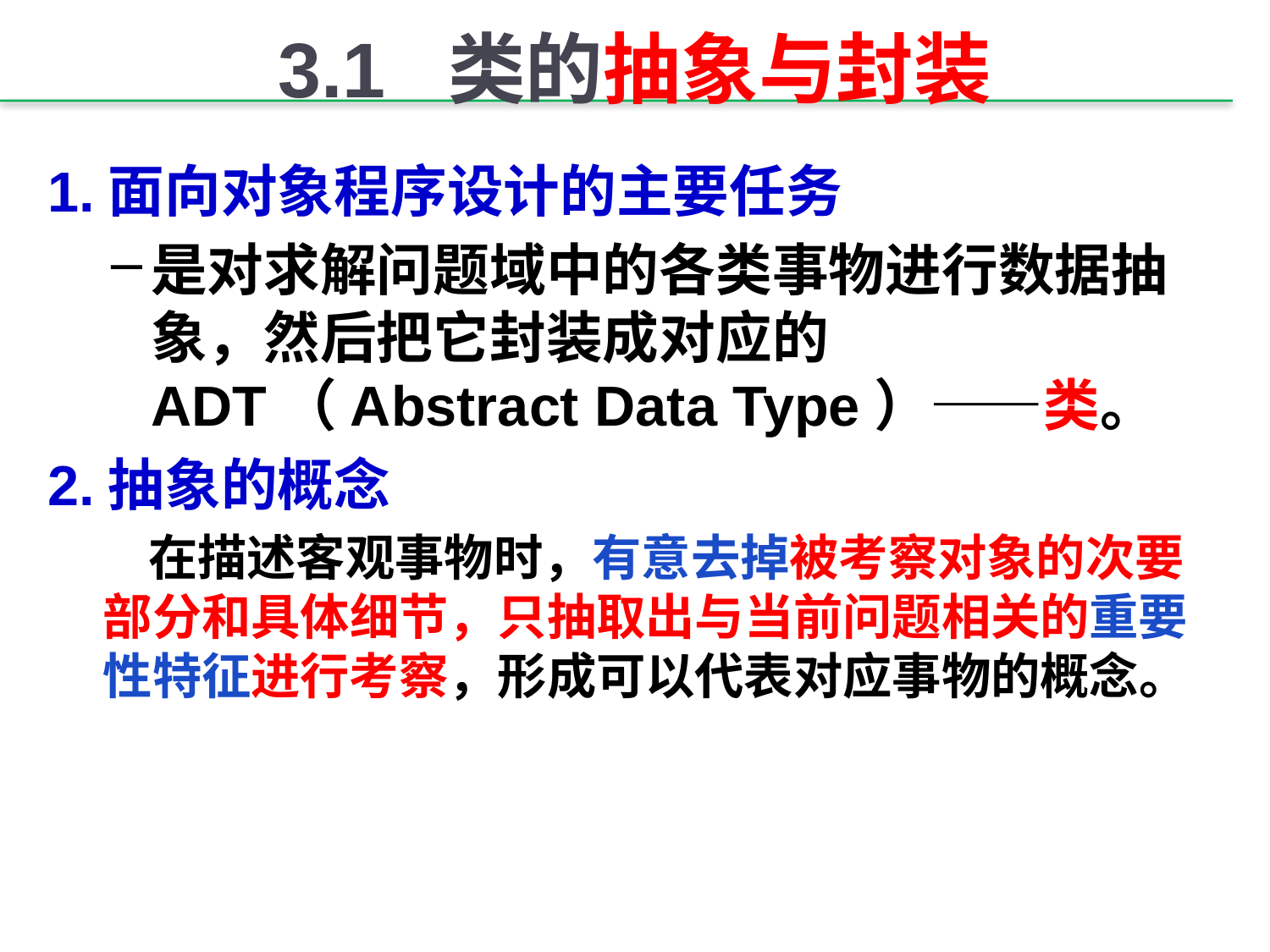

# 3.1  类的抽象与封装
1.面向对象程序设计的主要任务
是对求解问题域中的各类事物进行数据抽象，然后把它封装成对应的ADT（Abstract Data Type）——类。
2.抽象的概念
   在描述客观事物时，有意去掉被考察对象的次要部分和具体细节，只抽取出与当前问题相关的重要性特征进行考察，形成可以代表对应事物的概念。